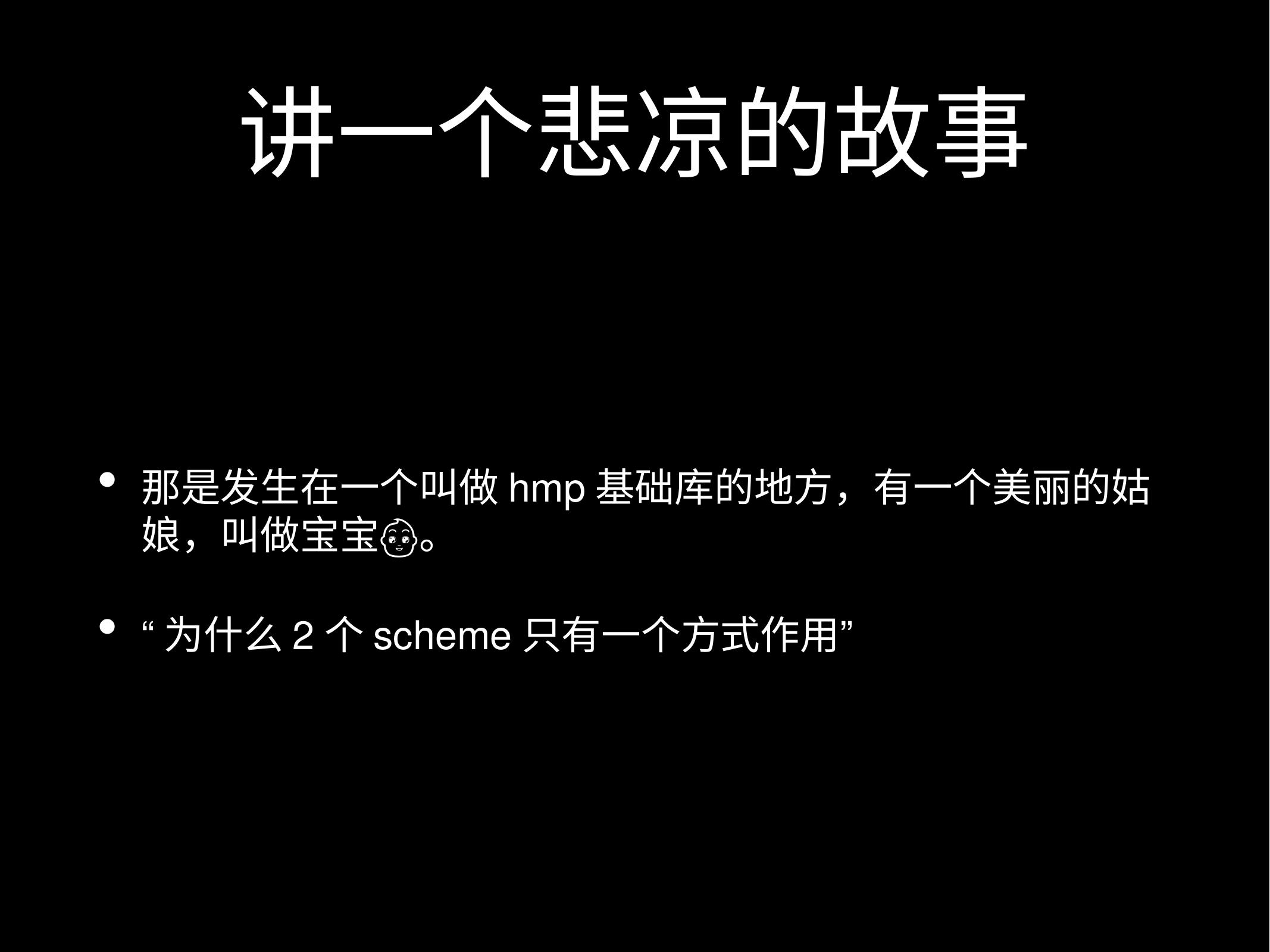

# 讲一个悲凉的故事
那是发生在一个叫做hmp基础库的地方，有一个美丽的姑娘，叫做宝宝👶。
“为什么2个scheme只有一个方式作用”